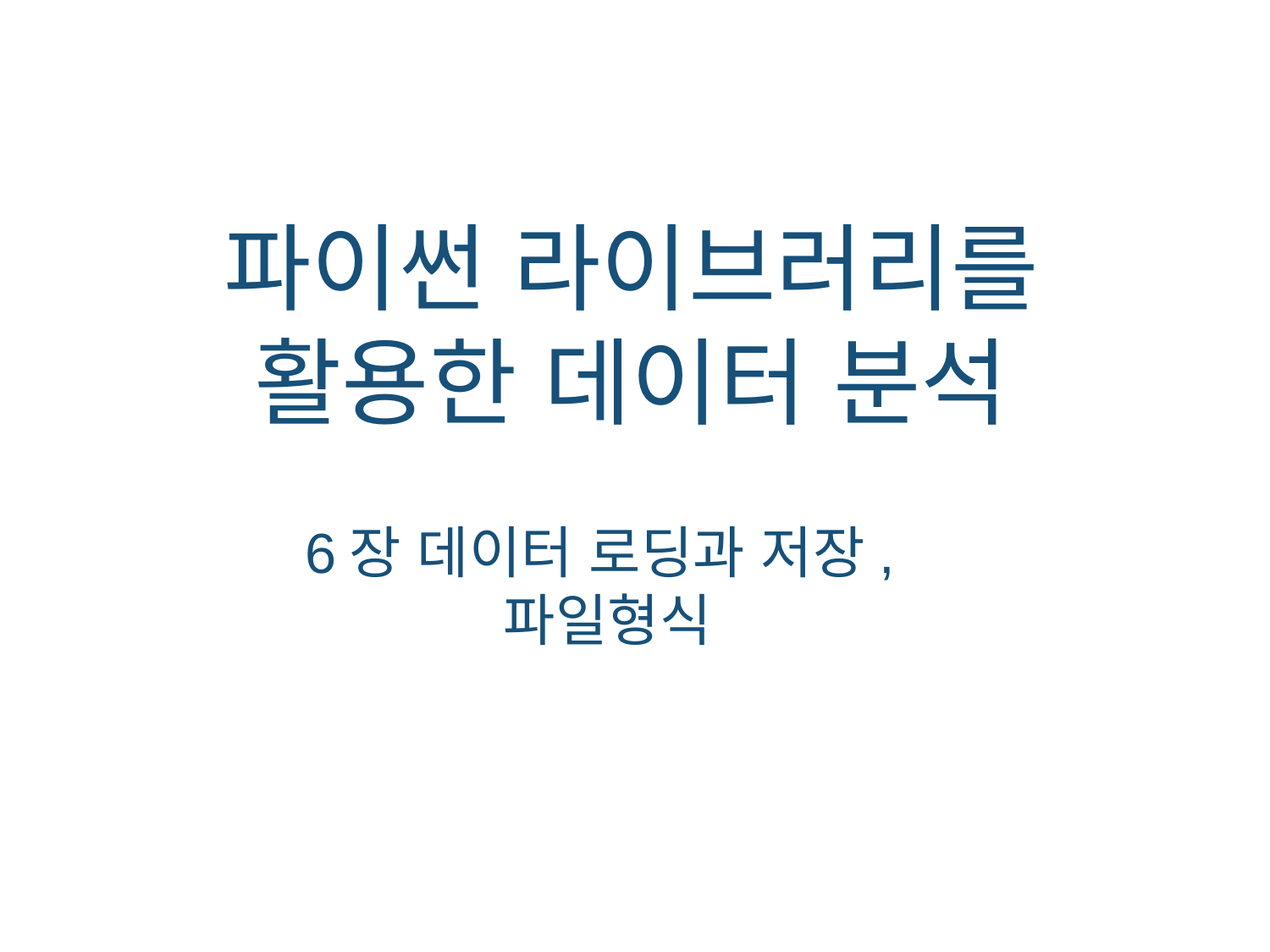

파이썬 라이브러리를
활용한 데이터 분석
6장 데이터 로딩과 저장,
파일형식